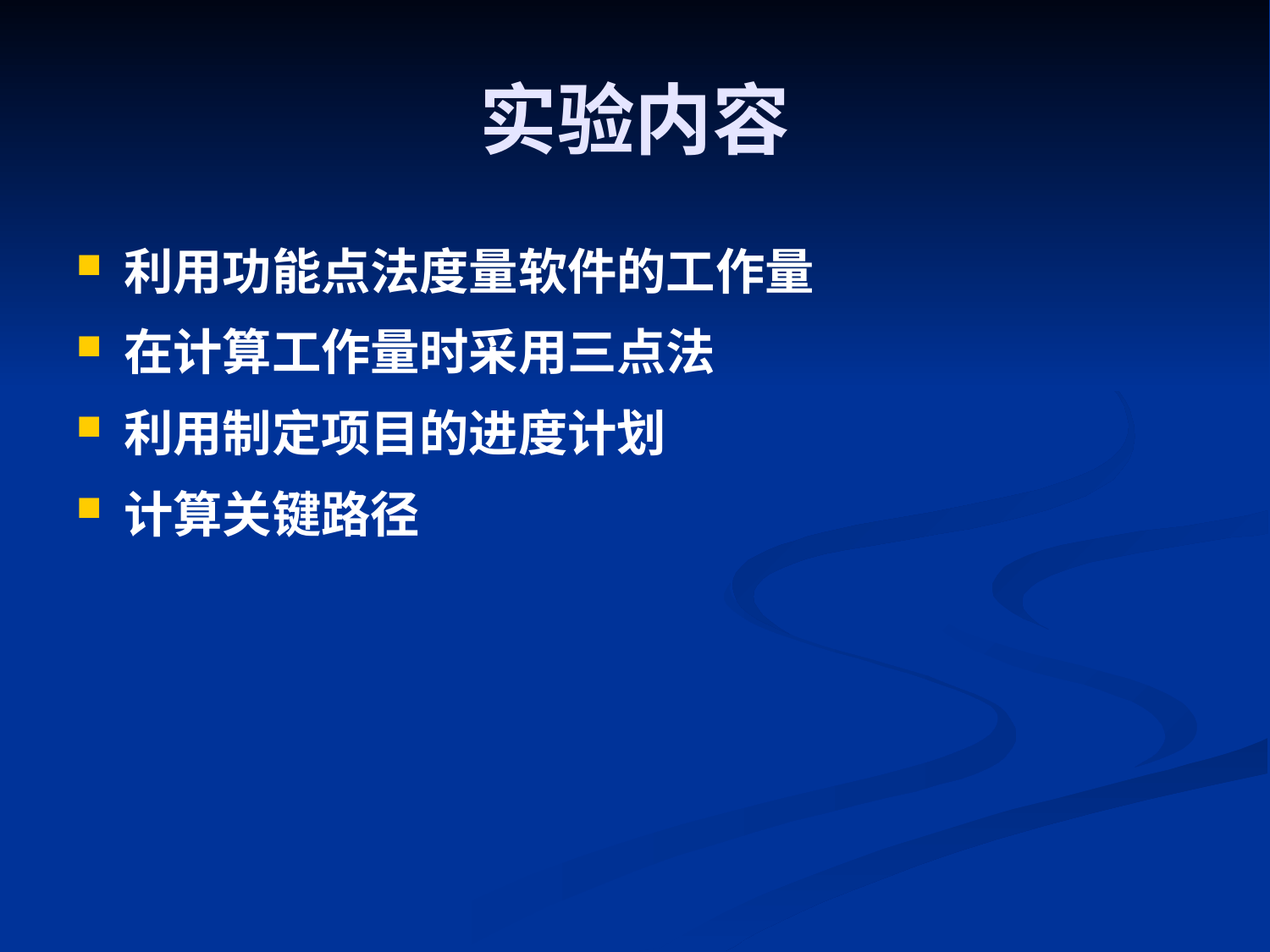

# 实验内容
利用功能点法度量软件的工作量
在计算工作量时采用三点法
利用制定项目的进度计划
计算关键路径